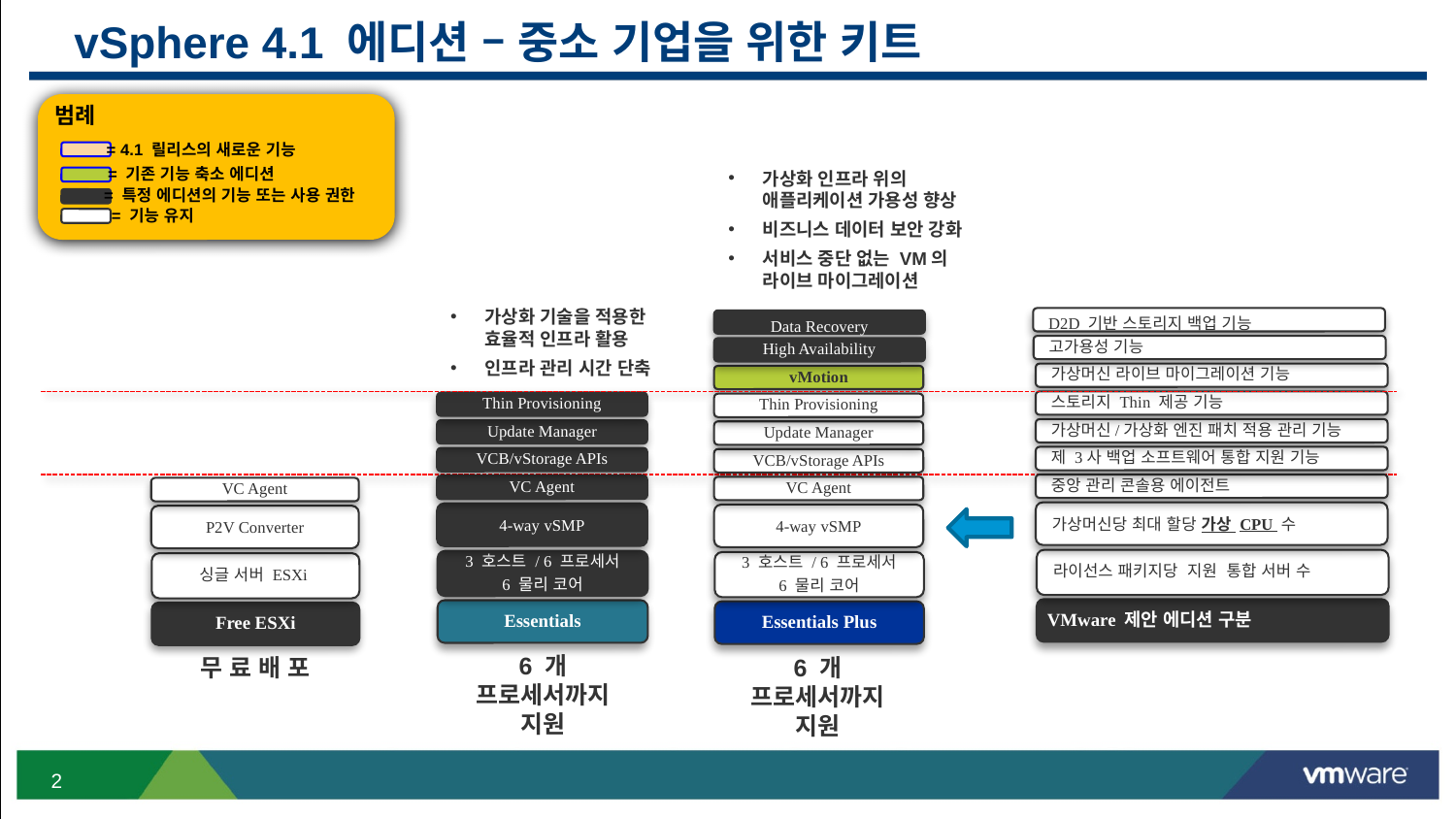

# vSphere 4.1 에디션 – 중소 기업을 위한 키트
범례

= 4.1 릴리스의 새로운 기능

= 기존 기능 축소 에디션

= 특정 에디션의 기능 또는 사용 권한

= 기능 유지

가상화 인프라 위의 애플리케이션 가용성 향상
비즈니스 데이터 보안 강화
서비스 중단 없는 VM의  라이브 마이그레이션
가상화 기술을 적용한 효율적 인프라 활용
인프라 관리 시간 단축
D2D 기반 스토리지 백업 기능
고가용성 기능
가상머신 라이브 마이그레이션 기능
스토리지 Thin 제공 기능
가상머신/가상화 엔진 패치 적용 관리 기능
제 3사 백업 소프트웨어 통합 지원 기능
중앙 관리 콘솔용 에이전트
가상머신당 최대 할당 가상 CPU 수
라이선스 패키지당  지원  통합 서버 수
VMware 제안 에디션 구분
Data Recovery
High Availability
vMotion
Thin Provisioning
Update Manager
VCB/vStorage APIs
VC Agent
4-way vSMP
3 호스트 / 6 프로세서
6 물리 코어
Essentials Plus
Thin Provisioning
Update Manager
VCB/vStorage APIs
VC Agent
4-way vSMP
3 호스트 / 6 프로세서
6 물리 코어
Essentials
VC Agent
P2V Converter
싱글 서버 ESXi
Free ESXi

6 개 프로세서까지 지원
6 개 프로세서까지 지원
무 료 배 포